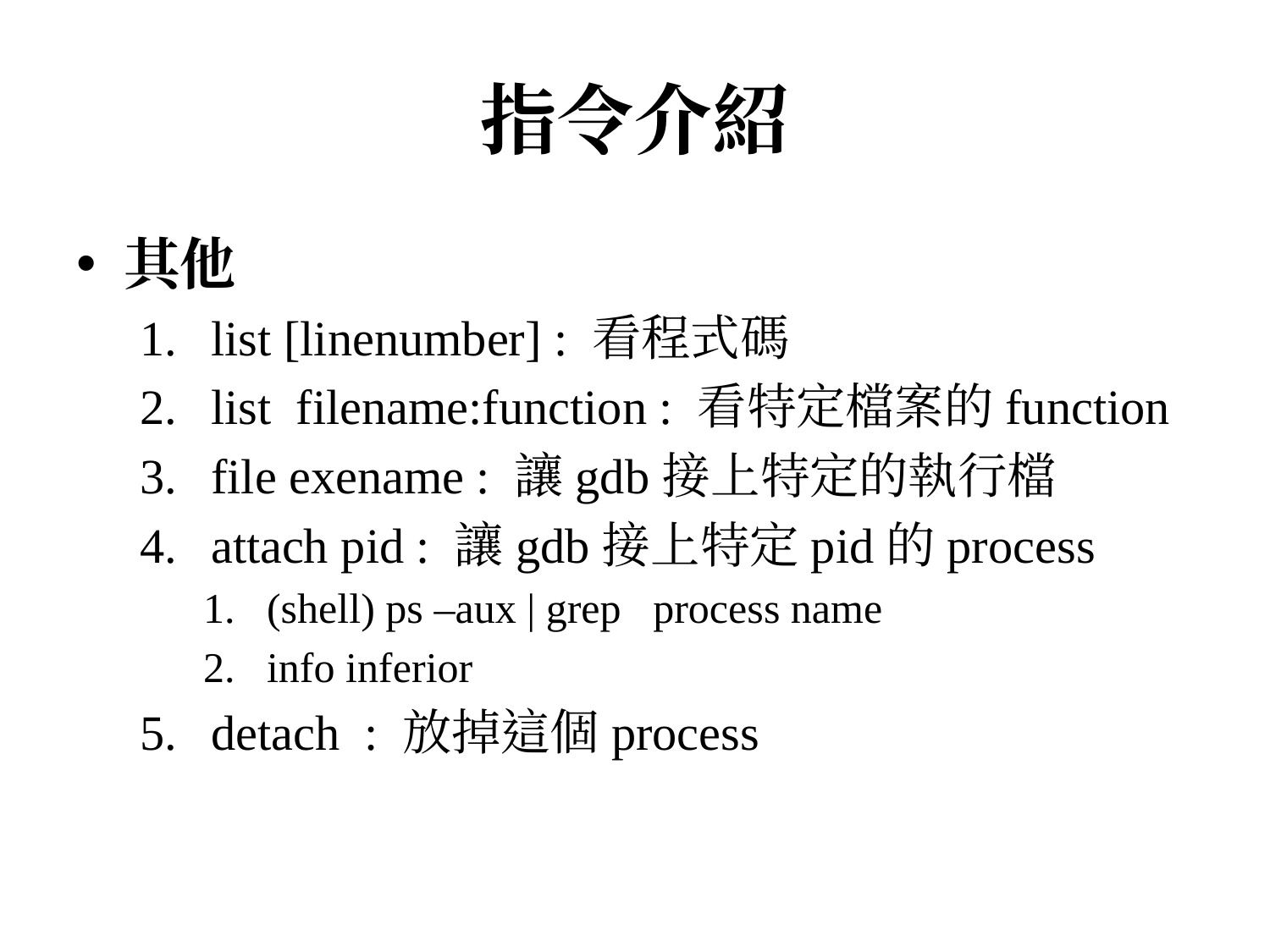

指令介紹
其他
list [linenumber] : 看程式碼
list  filename:function : 看特定檔案的function
file exename : 讓gdb接上特定的執行檔
attach pid : 讓gdb接上特定pid的process
(shell) ps –aux | grep   process name
info inferior
detach  : 放掉這個process